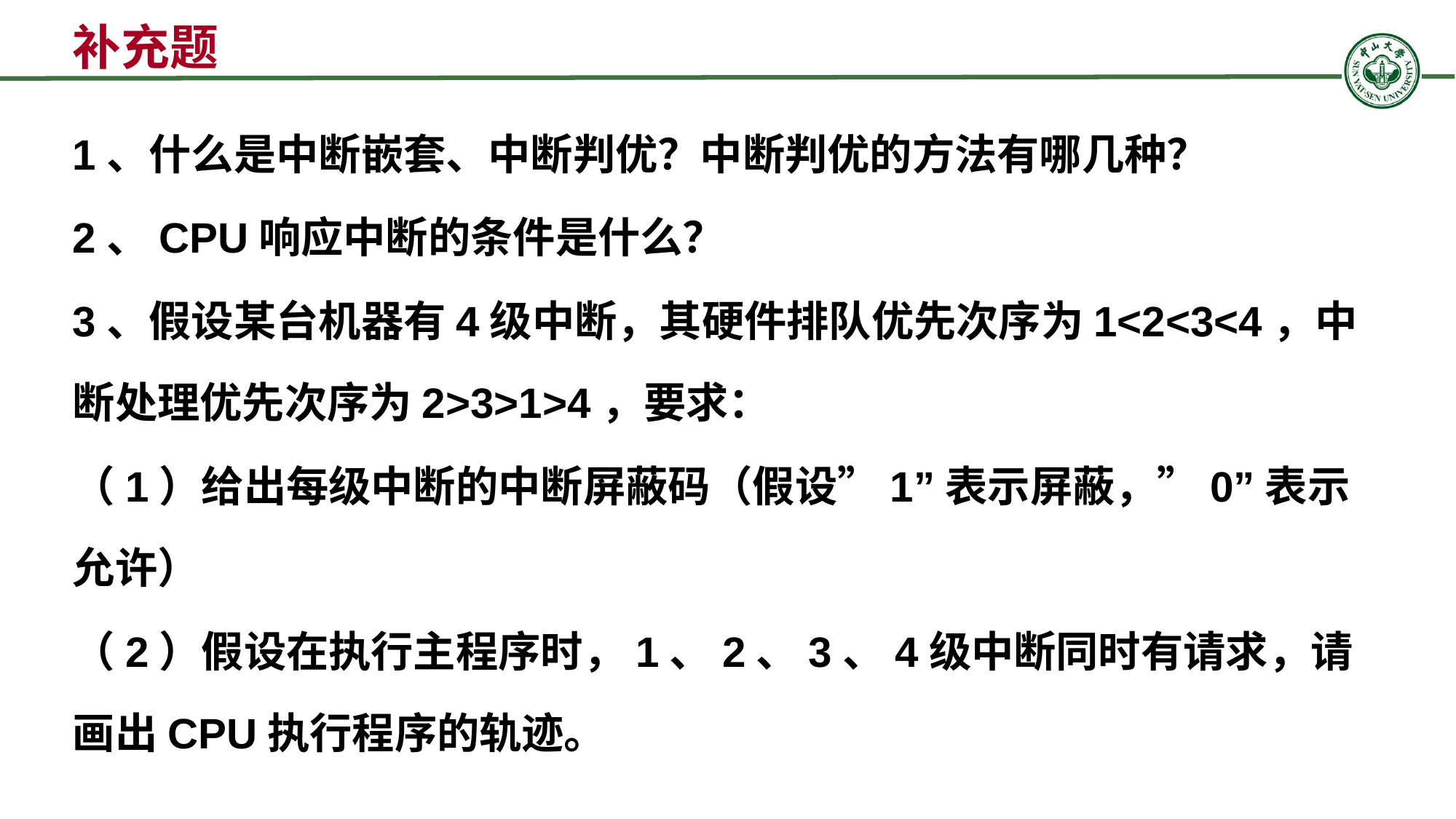

补充题
1、什么是中断嵌套、中断判优？中断判优的方法有哪几种？
2、CPU响应中断的条件是什么？
3、假设某台机器有4级中断，其硬件排队优先次序为1<2<3<4，中断处理优先次序为2>3>1>4，要求：
（1）给出每级中断的中断屏蔽码（假设”1”表示屏蔽，”0”表示允许）
（2）假设在执行主程序时，1、2、3、4级中断同时有请求，请画出CPU执行程序的轨迹。